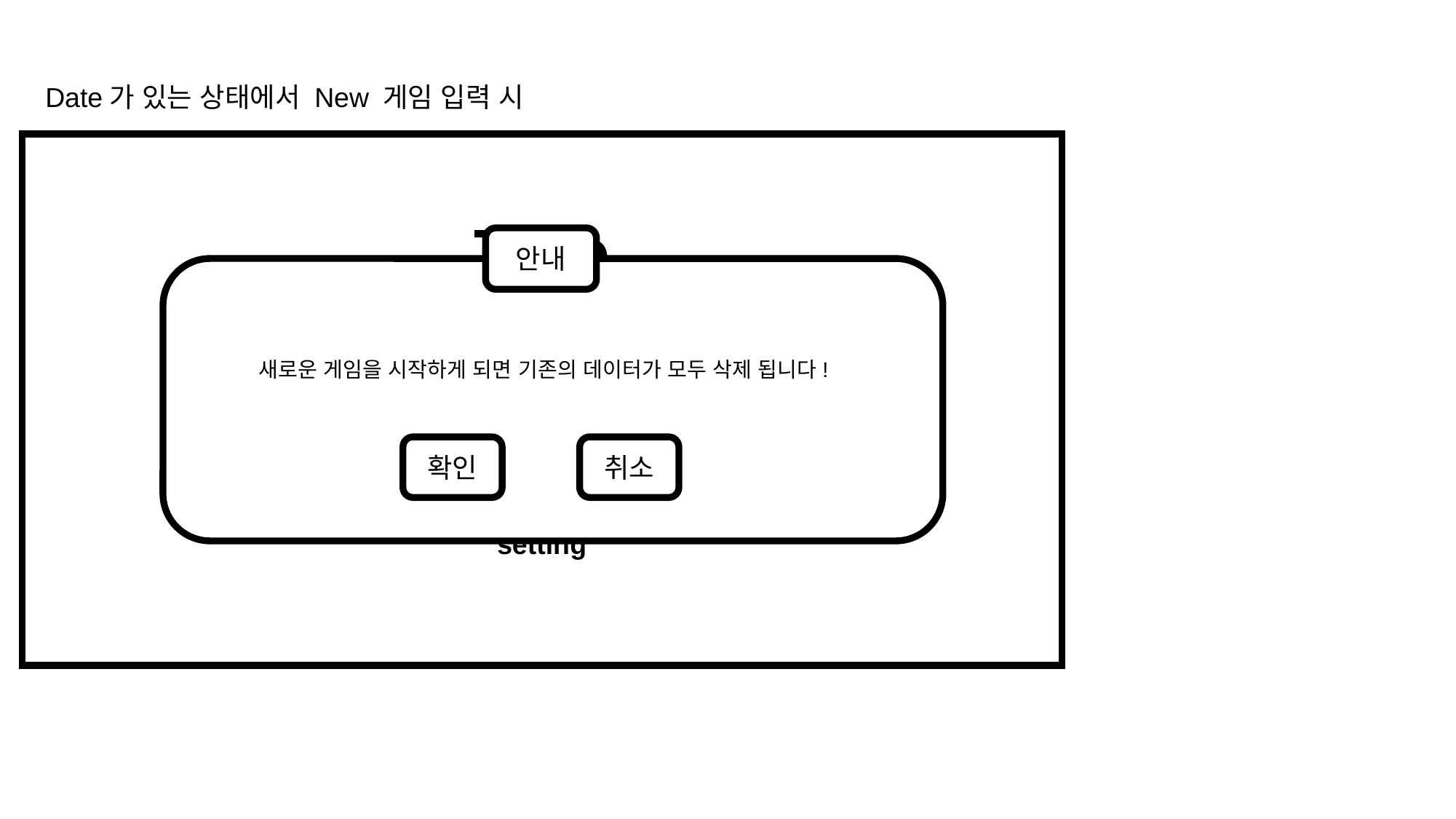

Date가 있는 상태에서 New 게임 입력 시

Title

안내

새로운 게임을 시작하게 되면 기존의 데이터가 모두 삭제 됩니다!
NEW Game

확인

취소
Continue
setting